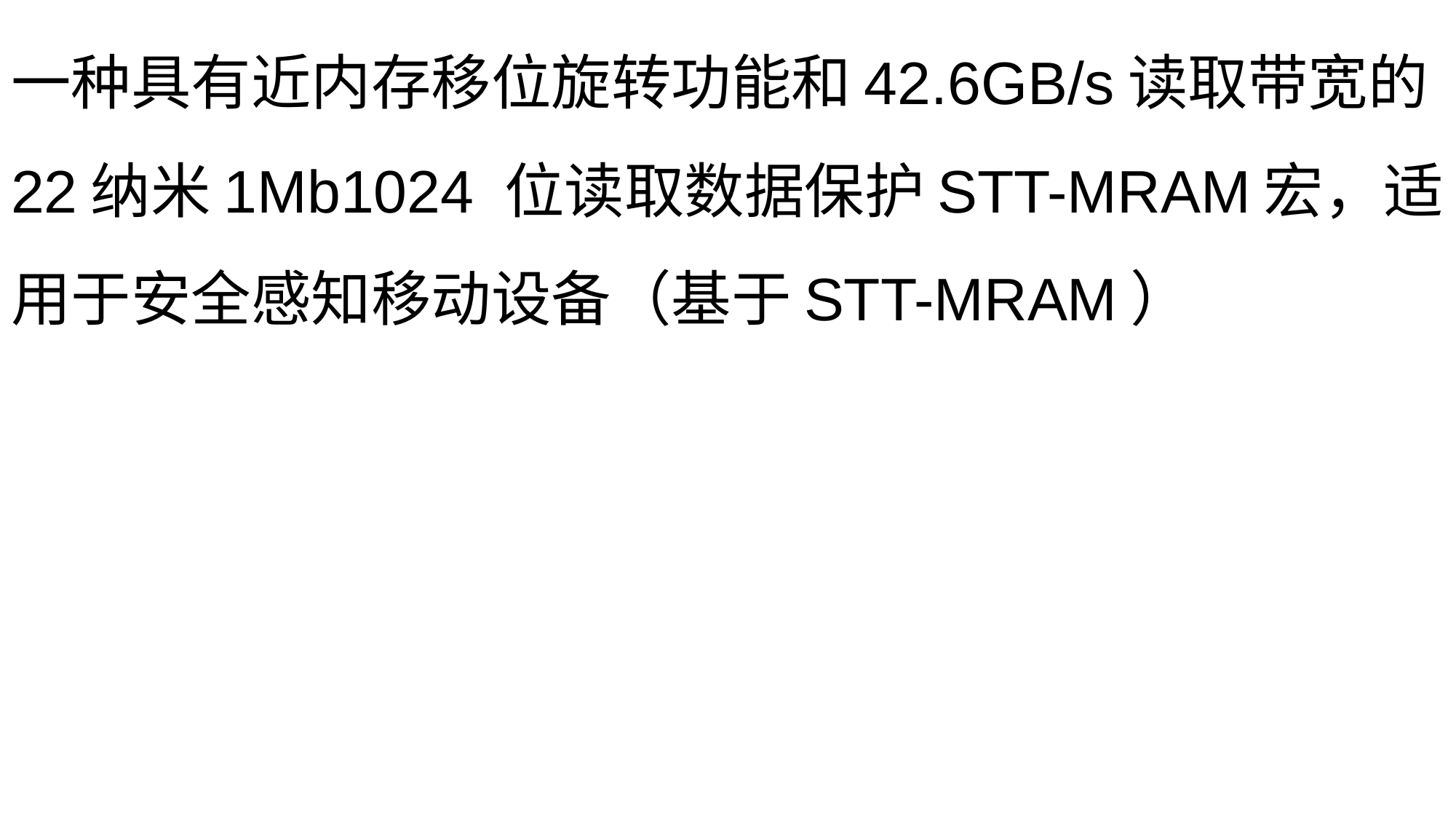

# 一种具有近内存移位旋转功能和42.6GB/s读取带宽的22纳米1Mb1024 位读取数据保护STT-MRAM宏，适用于安全感知移动设备（基于STT-MRAM）